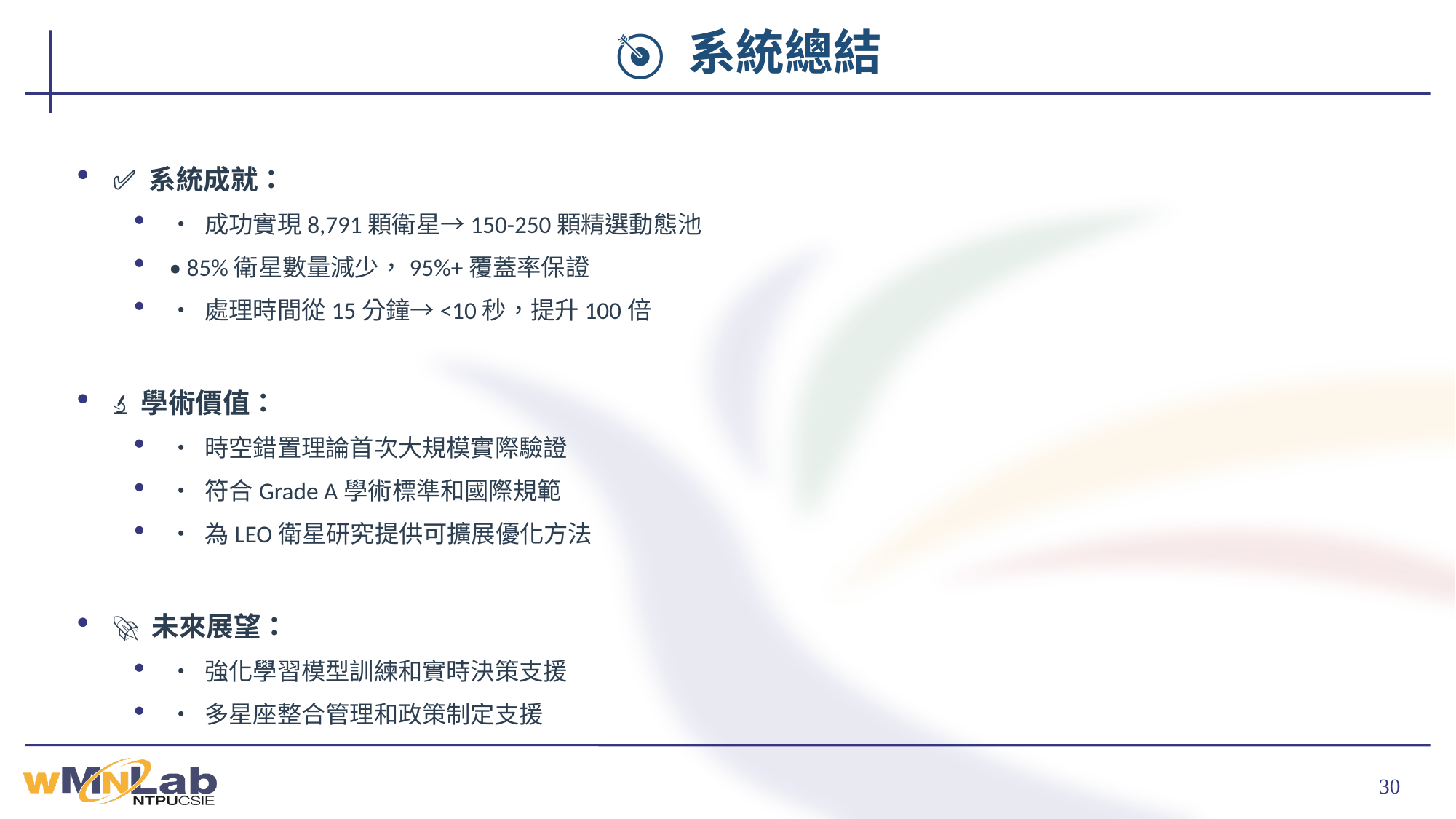

# 🎯 系統總結

✅ 系統成就：
• 成功實現8,791顆衛星→150-250顆精選動態池
• 85%衛星數量減少，95%+覆蓋率保證
• 處理時間從15分鐘→<10秒，提升100倍

🔬 學術價值：
• 時空錯置理論首次大規模實際驗證
• 符合Grade A學術標準和國際規範
• 為LEO衛星研究提供可擴展優化方法

🚀 未來展望：
• 強化學習模型訓練和實時決策支援
• 多星座整合管理和政策制定支援